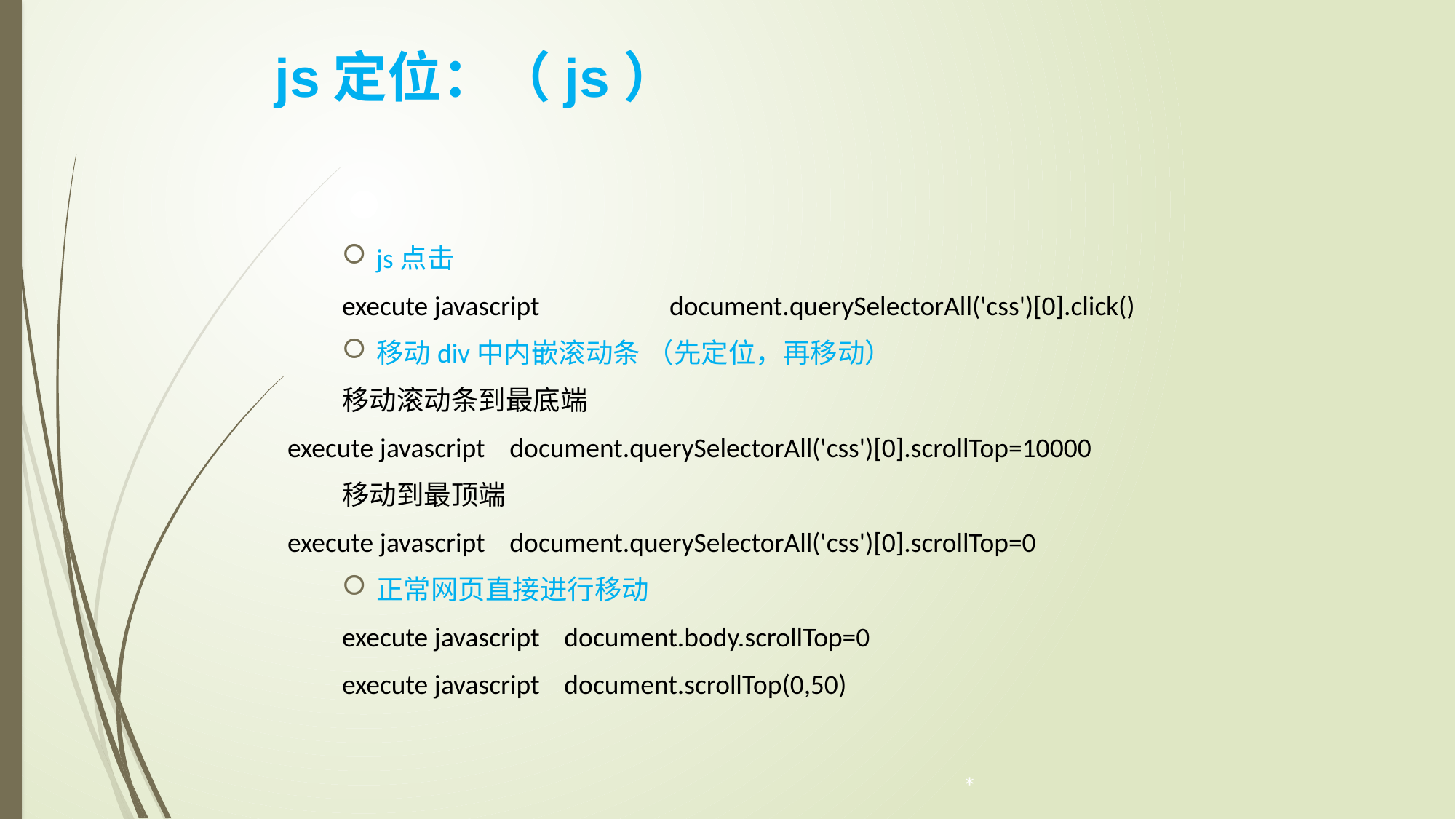

js定位：（js）

js点击
execute javascript 		document.querySelectorAll('css')[0].click()
移动div中内嵌滚动条 （先定位，再移动）
移动滚动条到最底端
execute javascript    document.querySelectorAll('css')[0].scrollTop=10000
移动到最顶端
execute javascript    document.querySelectorAll('css')[0].scrollTop=0
正常网页直接进行移动
execute javascript    document.body.scrollTop=0
execute javascript    document.scrollTop(0,50)
*